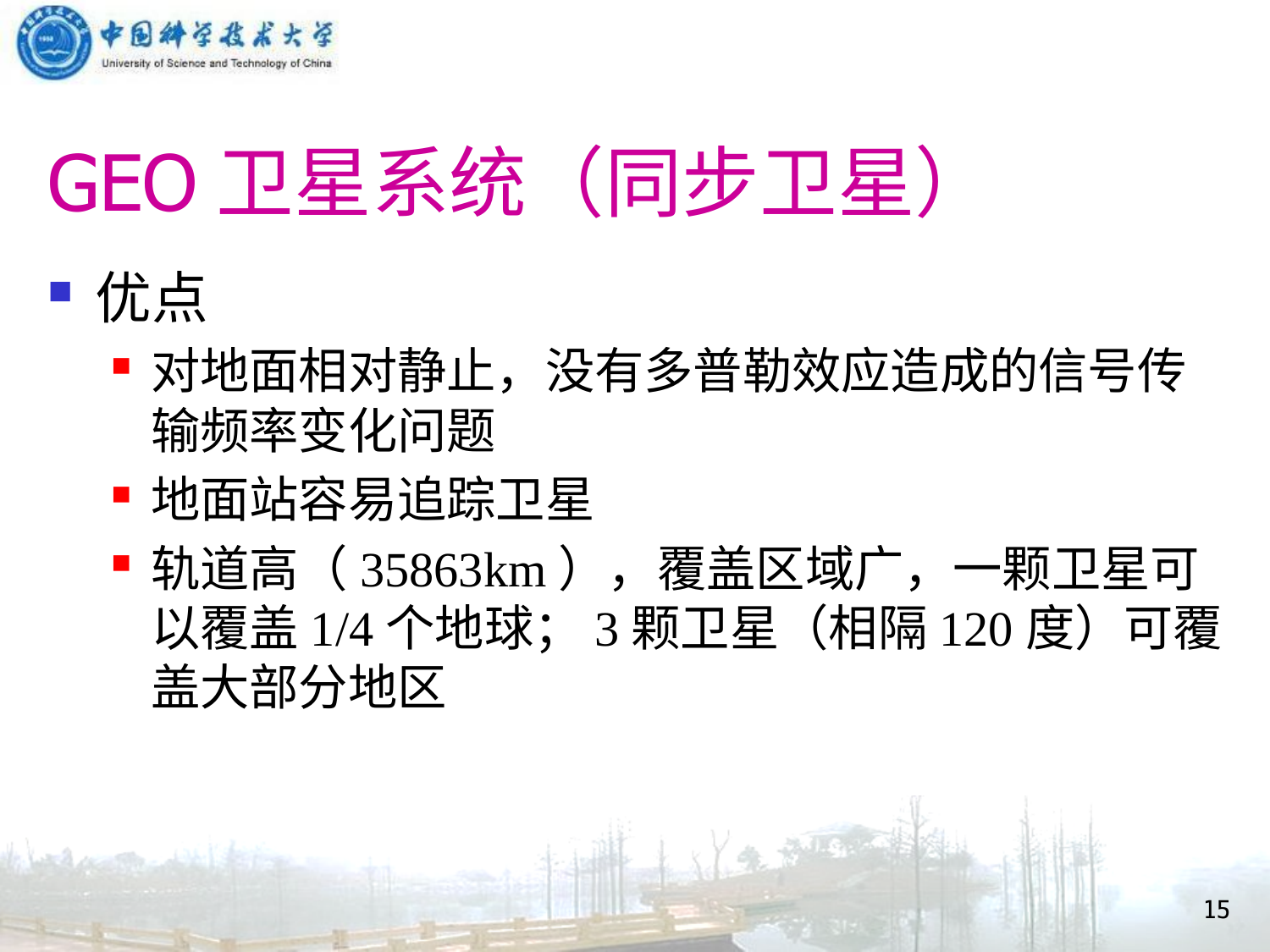

# GEO卫星系统（同步卫星）
优点
对地面相对静止，没有多普勒效应造成的信号传输频率变化问题
地面站容易追踪卫星
轨道高（35863km），覆盖区域广，一颗卫星可以覆盖1/4个地球；3颗卫星（相隔120度）可覆盖大部分地区
15